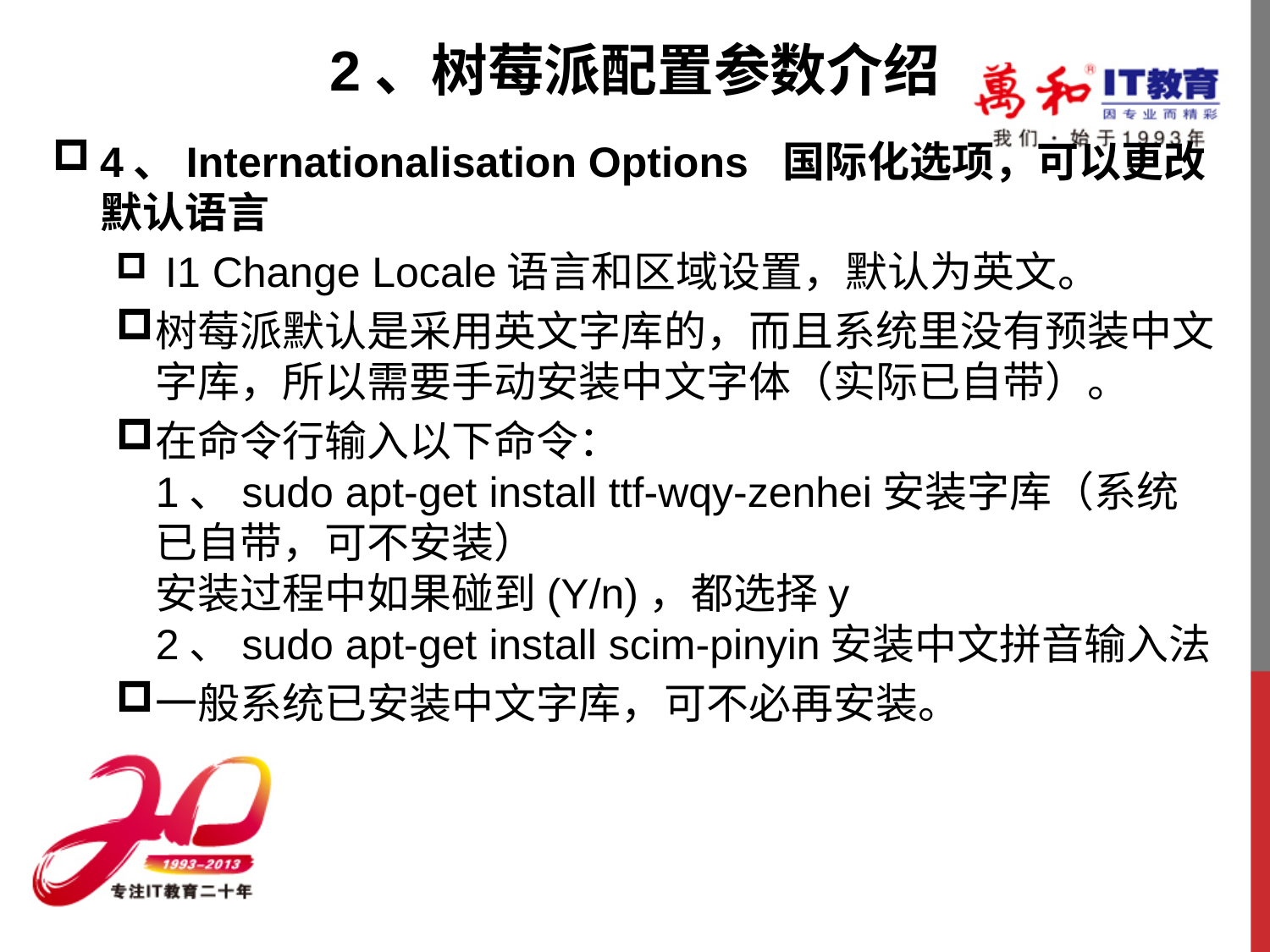

# 2、树莓派配置参数介绍
4、Internationalisation Options  国际化选项，可以更改默认语言
 I1 Change Locale语言和区域设置，默认为英文。
树莓派默认是采用英文字库的，而且系统里没有预装中文字库，所以需要手动安装中文字体（实际已自带）。
在命令行输入以下命令：
1、sudo apt-get install ttf-wqy-zenhei安装字库（系统已自带，可不安装）
安装过程中如果碰到(Y/n)，都选择y
2、sudo apt-get install scim-pinyin安装中文拼音输入法
一般系统已安装中文字库，可不必再安装。